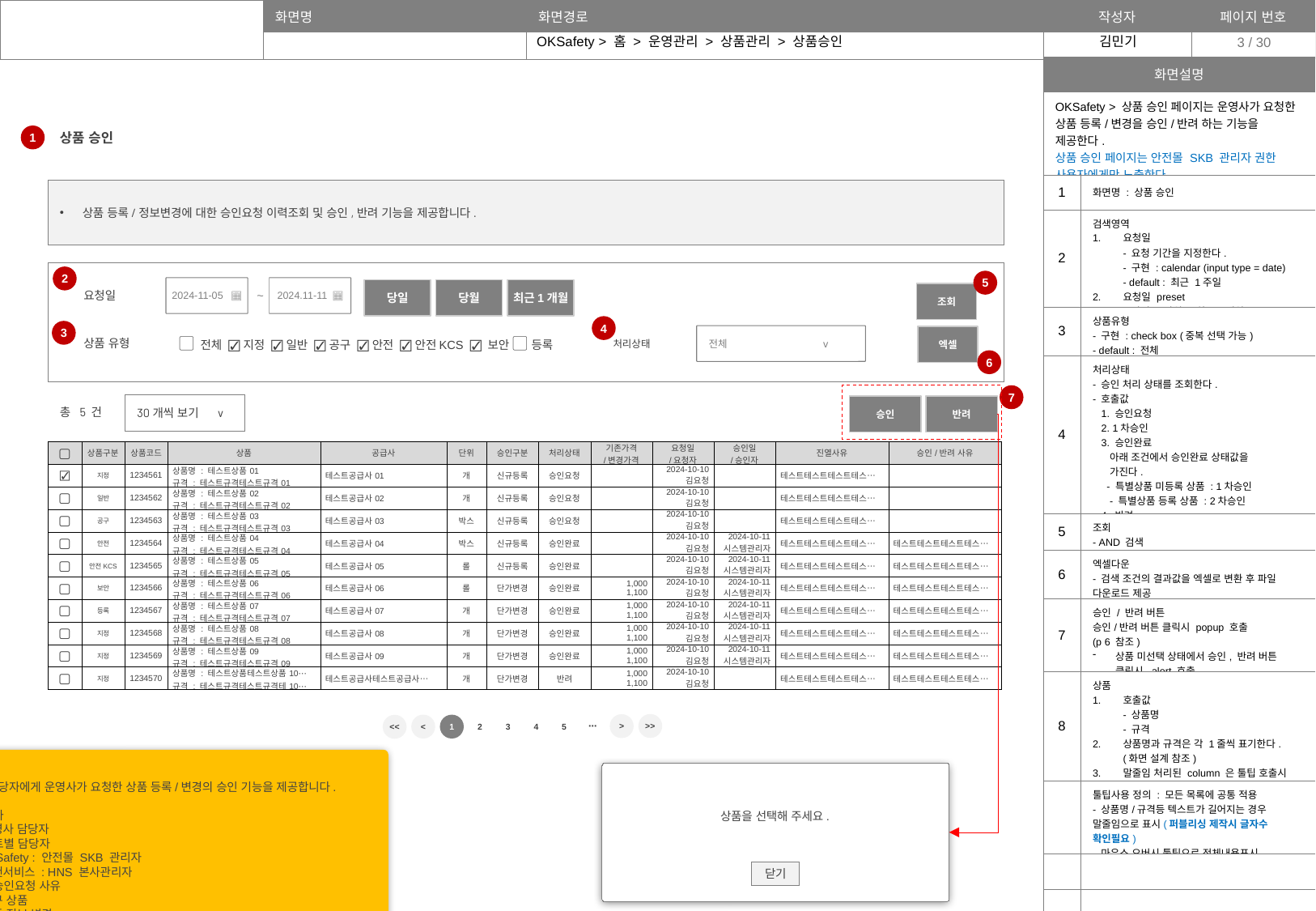

2.검색영역
AS IS 요청일, 상품구분, 처리상태, 상품명, 상품코드
TO BE 요청일, 상품유형, 처리상태
상품명, 상품코드 삭제 사유 확인

3.상품유형
상품유형, 상품구분 통합 검토(AS IS 상품구분, 검색결과 영역 상품구분)
AS IS 항목 외 추가 항목 확인(ex.지정, 공구, 보안, 등록) -> OKSafety에는 없음. 홈앤서비스에서 확인 가능
전체 선택 후 지정 선택 시 정의 확인

4.처리상태
옵션 정의 추가
Default 변경 확인 완료(AS IS 승인 요청 -> 전체)

8.상품 (검색결과)
AS IS 처리상태, 상품코드, 상품명/규격, 단위, 공급사, 상품구분, 금액, 요청일, 승인일, 진열사유, 승인/반려사유
TO BE 상품구분, 상품코드, 상품, 공급사, 단위, 승인구분, 처리상태, 기존가격/변경가격, 요청일/요청자, 승인일/승인자 ,진열사유, 승인/반려 사유
상품 : 상품명/규격 변경 검토(AS IS 동일)
금액: 기존가격/변경가격 변경 여부 확인 필요
툴팁: 글자수 정의 필요

* 노란색 메모 정의 내용 확인 필요
승인 단계, 참고 - 승인 요청 경로 등

OKSafety > 홈 > 운영관리 > 상품관리 > 상품승인
3
| 화면설명 |  |
| --- | --- |
| OKSafety > 상품 승인 페이지는 운영사가 요청한 상품 등록/변경을 승인/반려 하는 기능을 제공한다. 상품 승인 페이지는 안전몰 SKB 관리자 권한 사용자에게만 노출한다. |  |
| 1 | 화면명 : 상품 승인 |
| 2 | 검색영역 요청일 - 요청 기간을 지정한다. - 구현 : calendar (input type = date) - default : 최근 1주일 요청일 preset - 당일 / 당월 / 최근1개월 |
| 3 | 상품유형 - 구현 : check box (중복 선택 가능) - default : 전체 |
| 4 | 처리상태 - 승인 처리 상태를 조회한다. - 호출값 1. 승인요청 2. 1차승인 3. 승인완료 아래 조건에서 승인완료 상태값을 가진다. - 특별상품 미등록 상품 : 1차승인 - 특별상품 등록 상품 : 2차승인 4. 반려 - default : 전체 |
| 5 | 조회 - AND 검색 |
| 6 | 엑셀다운 - 검색 조건의 결과값을 엑셀로 변환 후 파일 다운로드 제공 |
| 7 | 승인 / 반려 버튼 승인/반려 버튼 클릭시 popup 호출 (p 6 참조) 상품 미선택 상태에서 승인, 반려 버튼 클릭시 alert 호출 |
| 8 | 상품 호출값 - 상품명 - 규격 상품명과 규격은 각 1줄씩 표기한다. (화면 설계 참조) 말줄임 처리된 column 은 툴팁 호출시 상품명, 규격을 모두 표시 |
|  | 툴팁사용 정의 : 모든 목록에 공통 적용 - 상품명/규격등 텍스트가 길어지는 경우 말줄임으로 표시(퍼블리싱 제작시 글자수 확인필요) - 마우스 오버시 툴팁으로 전체내용표시 |
|  |  |
|  |  |
상품 승인
1
상품 등록/정보변경에 대한 승인요청 이력조회 및 승인,반려 기능을 제공합니다.

2
5
요청일
2024-11-05   📅
~
2024.11-11  📅
당일
당월
최근1개월
조회
4
3
상품 유형
▢ 전체  ☑️ 지정  ☑️ 일반  ☑️ 공구  ☑️ 안전  ☑️ 안전KCS  ☑️ 보안 ▢ 등록
처리상태
전체                                 v
엑셀
6

7
총  5 건
30개씩 보기     v
승인
반려
| ▢ | 상품구분 | 상품코드 | 상품 | 공급사 | 단위 | 승인구분 | 처리상태 | 기존가격 /변경가격 | 요청일 /요청자 | 승인일 /승인자 | 진열사유 | 승인/반려 사유 |
| --- | --- | --- | --- | --- | --- | --- | --- | --- | --- | --- | --- | --- |
| ☑️ | 지정 | 1234561 | 상품명 : 테스트상품01 규격 : 테스트규격테스트규격01 | 테스트공급사01 | 개 | 신규등록 | 승인요청 |  | 2024-10-10 김요청 |  | 테스트테스트테스트테스⋯ |  |
| ▢ | 일반 | 1234562 | 상품명 : 테스트상품02 규격 : 테스트규격테스트규격02 | 테스트공급사02 | 개 | 신규등록 | 승인요청 |  | 2024-10-10 김요청 |  | 테스트테스트테스트테스⋯ |  |
| ▢ | 공구 | 1234563 | 상품명 : 테스트상품03 규격 : 테스트규격테스트규격03 | 테스트공급사03 | 박스 | 신규등록 | 승인요청 |  | 2024-10-10 김요청 |  | 테스트테스트테스트테스⋯ |  |
| ▢ | 안전 | 1234564 | 상품명 : 테스트상품04 규격 : 테스트규격테스트규격04 | 테스트공급사04 | 박스 | 신규등록 | 승인완료 |  | 2024-10-10 김요청 | 2024-10-11 시스템관리자 | 테스트테스트테스트테스⋯ | 테스트테스트테스트테스⋯ |
| ▢ | 안전KCS | 1234565 | 상품명 : 테스트상품05 규격 : 테스트규격테스트규격05 | 테스트공급사05 | 롤 | 신규등록 | 승인완료 |  | 2024-10-10 김요청 | 2024-10-11 시스템관리자 | 테스트테스트테스트테스⋯ | 테스트테스트테스트테스⋯ |
| ▢ | 보안 | 1234566 | 상품명 : 테스트상품06 규격 : 테스트규격테스트규격06 | 테스트공급사06 | 롤 | 단가변경 | 승인완료 | 1,000 1,100 | 2024-10-10 김요청 | 2024-10-11 시스템관리자 | 테스트테스트테스트테스⋯ | 테스트테스트테스트테스⋯ |
| ▢ | 등록 | 1234567 | 상품명 : 테스트상품07 규격 : 테스트규격테스트규격07 | 테스트공급사07 | 개 | 단가변경 | 승인완료 | 1,000 1,100 | 2024-10-10 김요청 | 2024-10-11 시스템관리자 | 테스트테스트테스트테스⋯ | 테스트테스트테스트테스⋯ |
| ▢ | 지정 | 1234568 | 상품명 : 테스트상품08 규격 : 테스트규격테스트규격08 | 테스트공급사08 | 개 | 단가변경 | 승인완료 | 1,000 1,100 | 2024-10-10 김요청 | 2024-10-11 시스템관리자 | 테스트테스트테스트테스⋯ | 테스트테스트테스트테스⋯ |
| ▢ | 지정 | 1234569 | 상품명 : 테스트상품09 규격 : 테스트규격테스트규격09 | 테스트공급사09 | 개 | 단가변경 | 승인완료 | 1,000 1,100 | 2024-10-10 김요청 | 2024-10-11 시스템관리자 | 테스트테스트테스트테스⋯ | 테스트테스트테스트테스⋯ |
| ▢ | 지정 | 1234570 | 상품명 : 테스트상품테스트상품10⋯ 규격 : 테스트규격테스트규격테10⋯ | 테스트공급사테스트공급사⋯ | 개 | 단가변경 | 반려 | 1,000 1,100 | 2024-10-10 김요청 |  | 테스트테스트테스트테스⋯ | 테스트테스트테스트테스⋯ |
>>
⋯
>
3
4
5
<
1
2
<<
상품승인
사이트별 담당자에게 운영사가 요청한 상품 등록/변경의 승인 기능을 제공합니다.
요청자
- 운영사 담당자
사이트별 담당자
- OKSafety : 안전몰 SKB 관리자
- 홈핸서비스 : HNS 본사관리자
상품승인요청 사유
- 신규 상품
- 상품 정보 변경
승인 단계
- OKSafety : 1단계 승인 절차가 있음
- 홈앤서비스 : 2단계 승인 절차가 있음

참고
- 이력 : 운영사 > 승인관리 > 고객사 상품승인 menu
- 승인요청 : 운영사 > 상품관리 > 상품조회 > 상품등록/상세 popup

상품을 선택해 주세요.
닫기